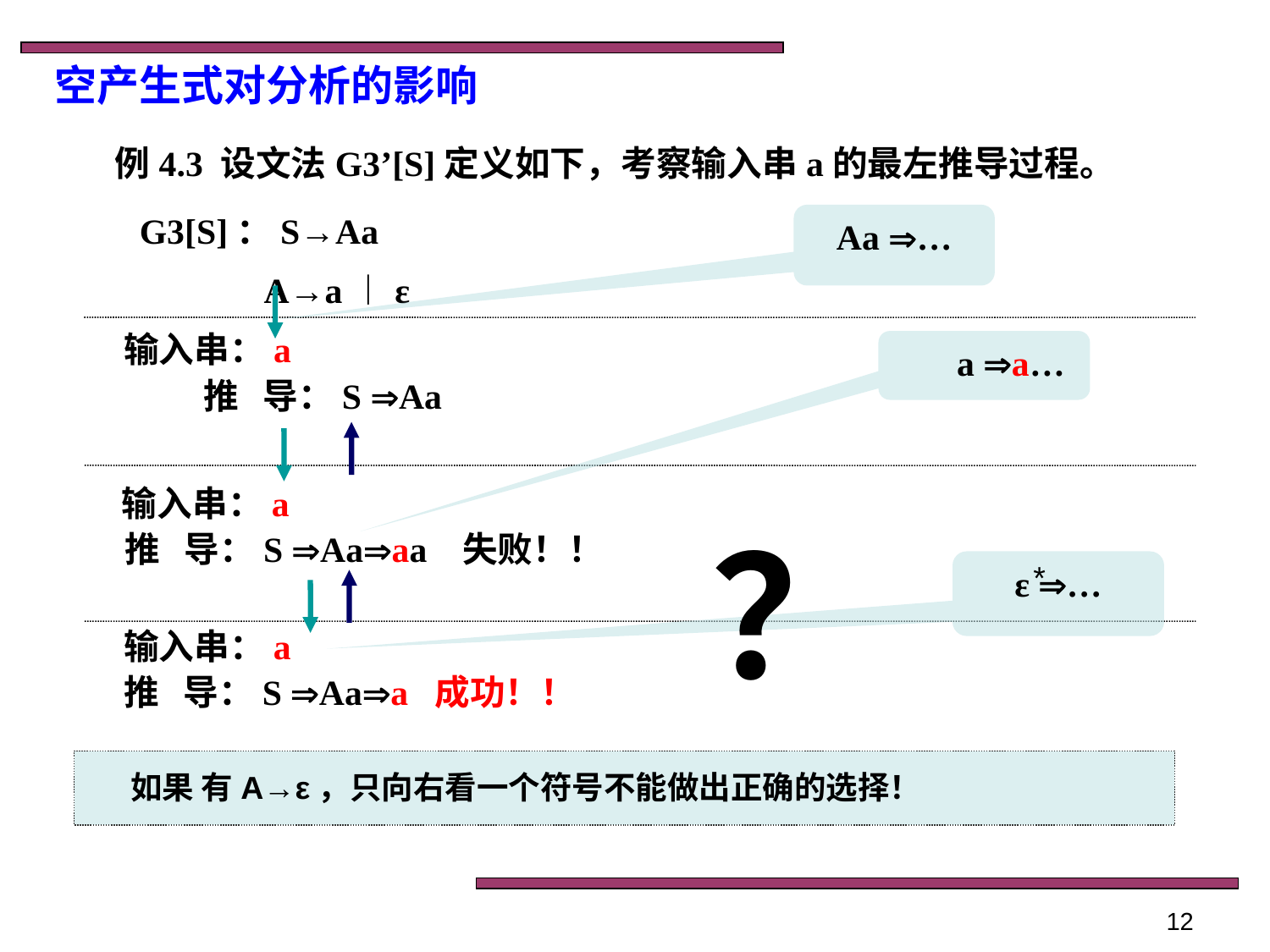

空产生式对分析的影响
例4.3 设文法G3’[S]定义如下，考察输入串a的最左推导过程。
G3[S]：S→Aa
              A→a︱ε
Aa ⇒…

输入串：a
推   导：S ⇒Aa
      a ⇒a…

输入串：a
推   导：S ⇒Aa⇒aa   失败！！
？
ε ⇒…
*

输入串：a
推   导：S ⇒Aa⇒a  成功！！

如果 有A→ε，只向右看一个符号不能做出正确的选择！
12